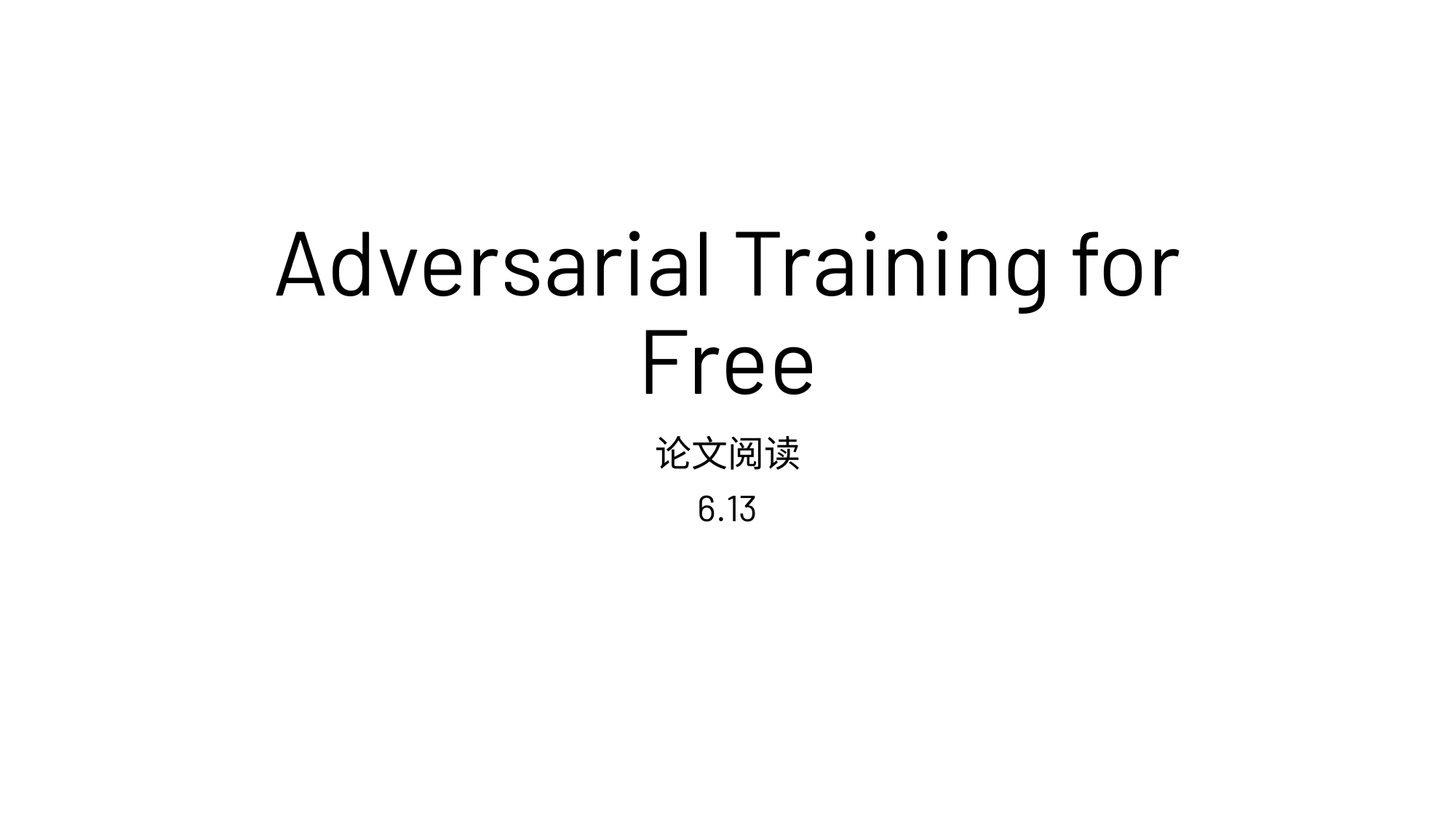

# Adversarial Training for Free
论文阅读
6.13